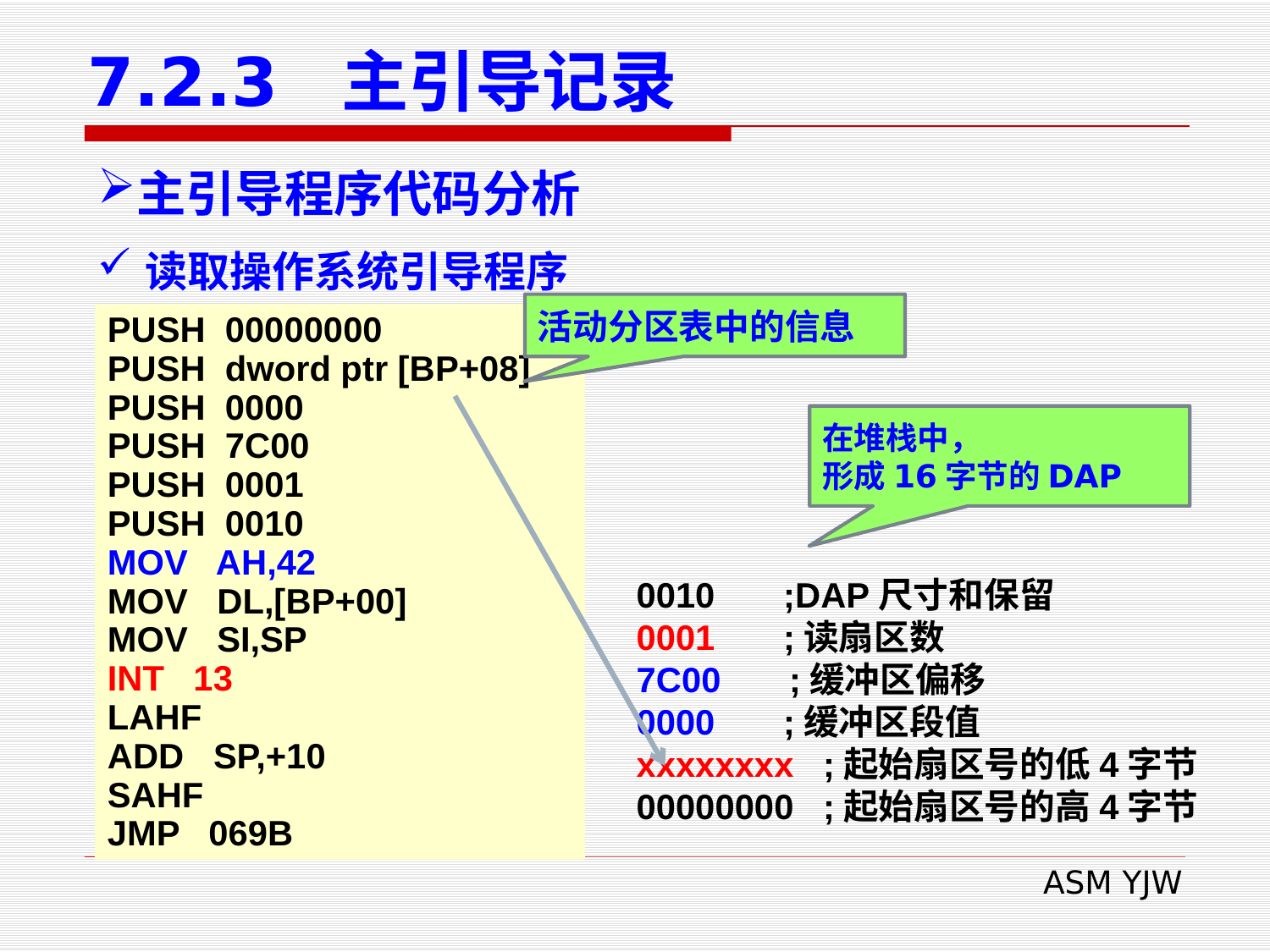

# 7.2.3  主引导记录
主引导程序代码分析
读取操作系统引导程序
活动分区表中的信息
PUSH  00000000
PUSH  dword ptr [BP+08]
PUSH  0000
PUSH  7C00
PUSH  0001
PUSH  0010
MOV   AH,42
MOV   DL,[BP+00]
MOV   SI,SP
INT   13
LAHF
ADD   SP,+10
SAHF
JMP   069B
在堆栈中，
形成16字节的DAP
    0010       ;DAP尺寸和保留
    0001       ;读扇区数
    7C00       ;缓冲区偏移
    0000       ;缓冲区段值
    xxxxxxxx   ;起始扇区号的低4字节
    00000000   ;起始扇区号的高4字节